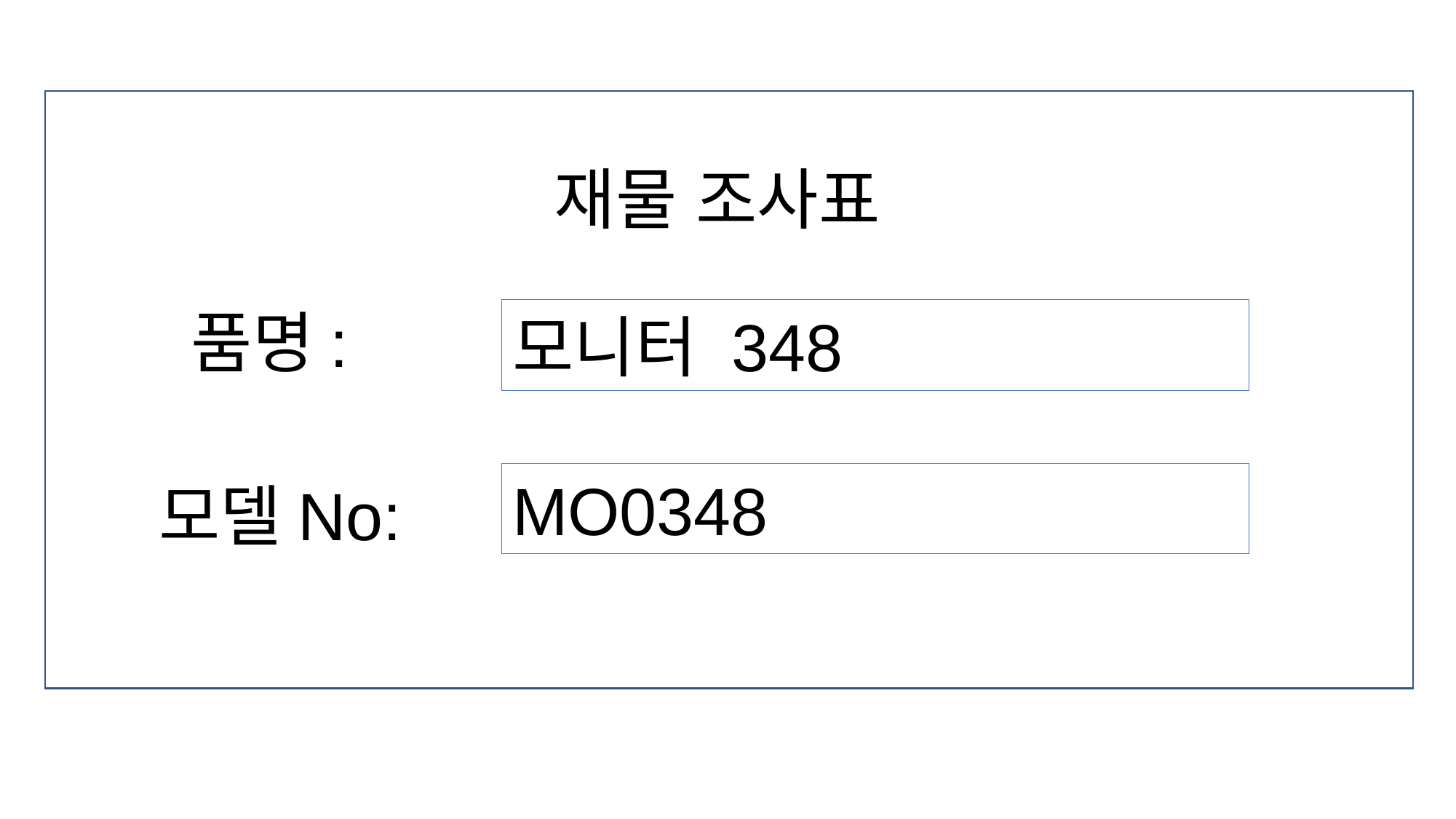

재물 조사표
품명:
모니터 348
MO0348
모델No: